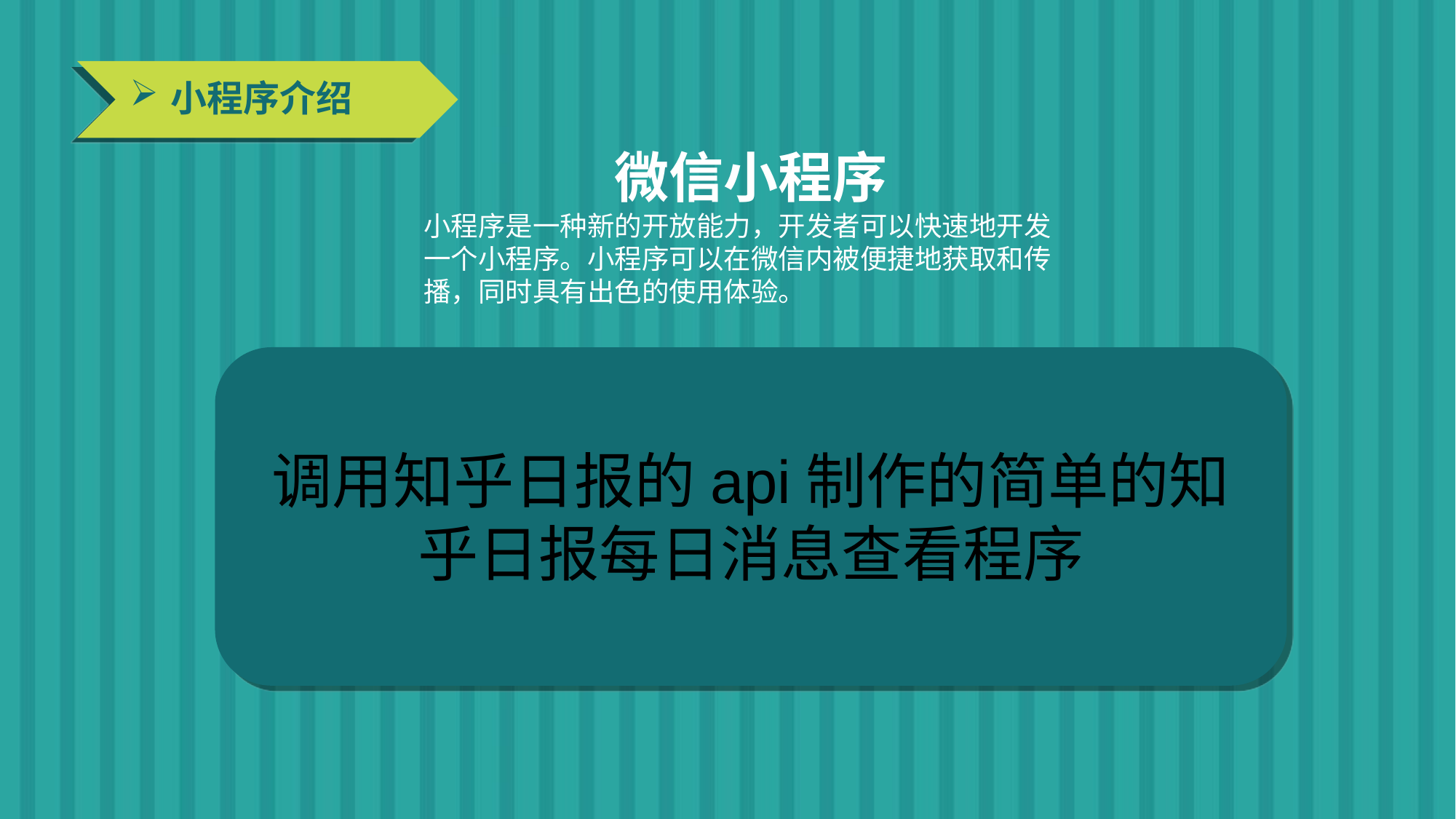

小程序介绍

微信小程序
小程序是一种新的开放能力，开发者可以快速地开发一个小程序。小程序可以在微信内被便捷地获取和传播，同时具有出色的使用体验。

调用知乎日报的api制作的简单的知乎日报每日消息查看程序